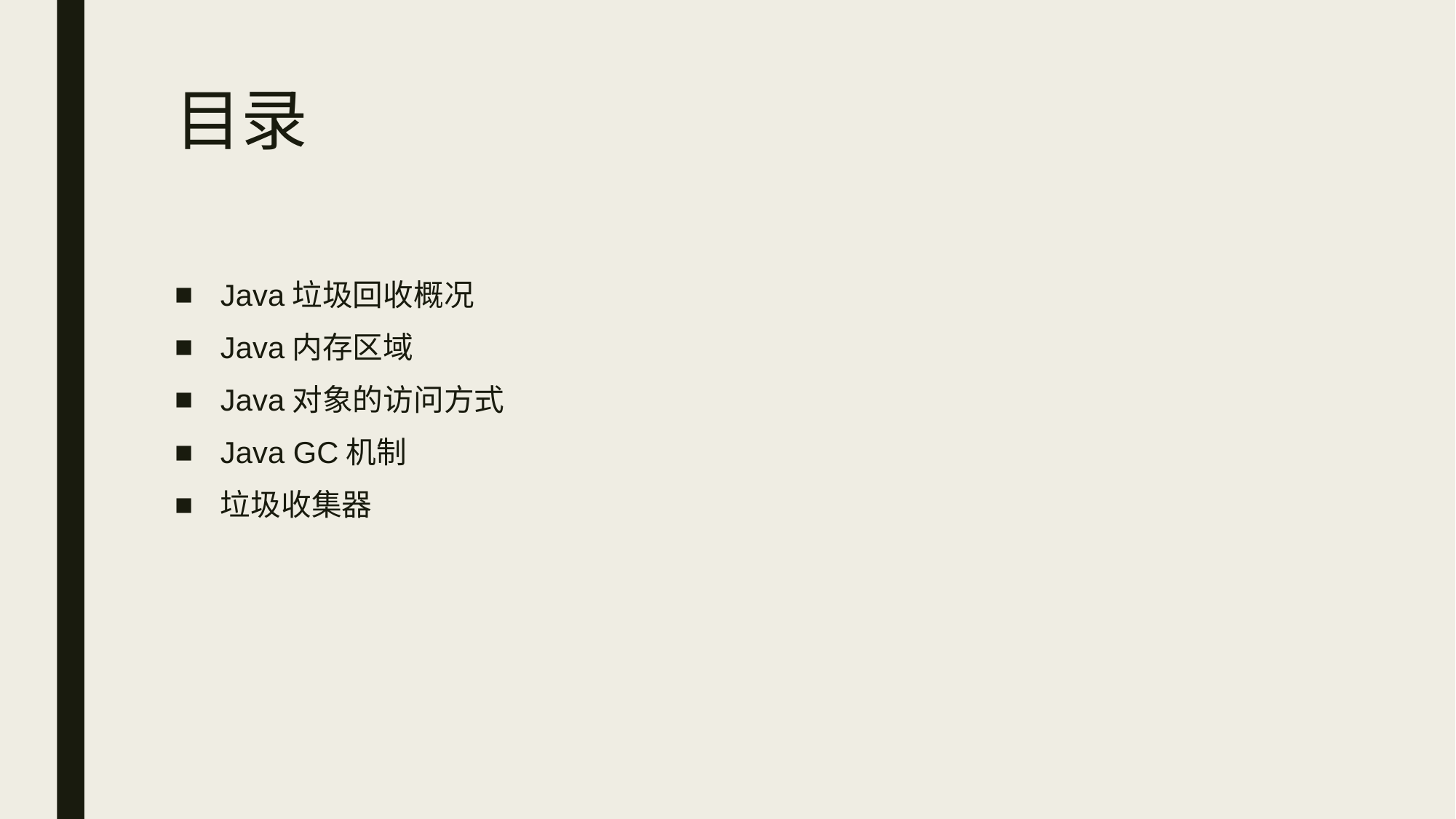

# 目录
Java垃圾回收概况
Java内存区域
Java对象的访问方式
Java GC机制
垃圾收集器